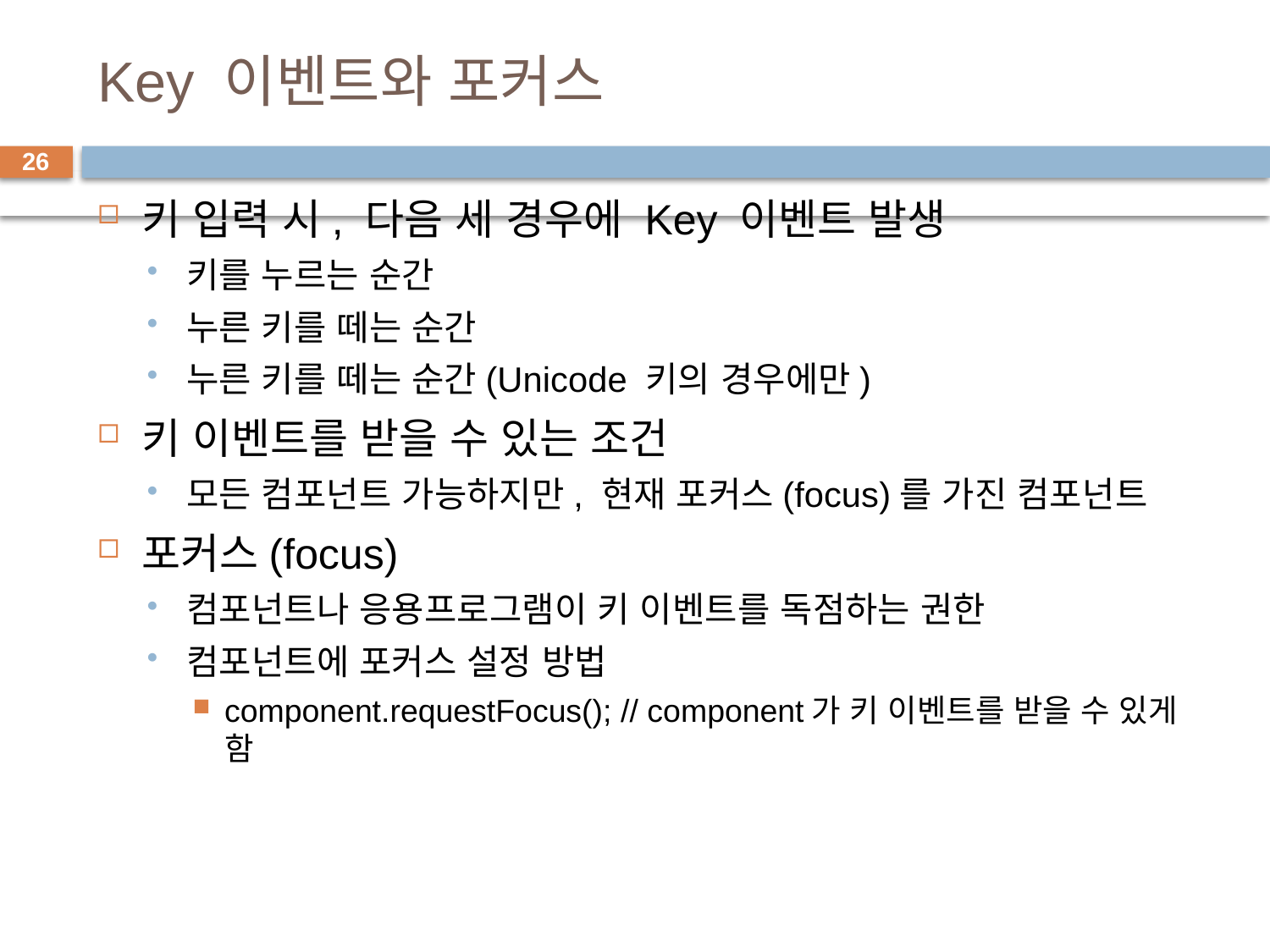

# Key 이벤트와 포커스
26
키 입력 시, 다음 세 경우에 Key 이벤트 발생
키를 누르는 순간
누른 키를 떼는 순간
누른 키를 떼는 순간(Unicode 키의 경우에만)
키 이벤트를 받을 수 있는 조건
모든 컴포넌트 가능하지만, 현재 포커스(focus)를 가진 컴포넌트
포커스(focus)
컴포넌트나 응용프로그램이 키 이벤트를 독점하는 권한
컴포넌트에 포커스 설정 방법
component.requestFocus(); // component가 키 이벤트를 받을 수 있게 함